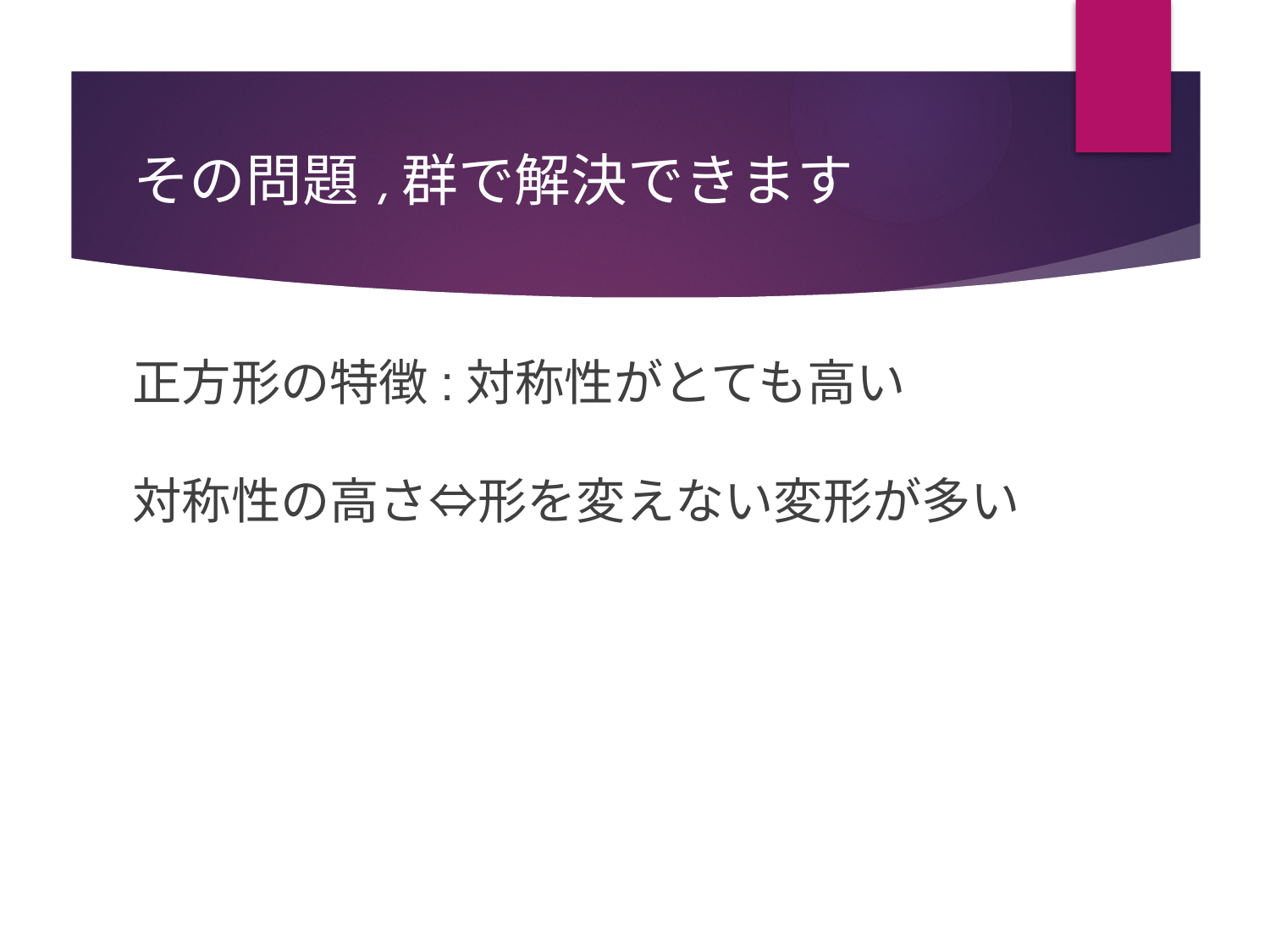

# その問題,群で解決できます

正方形の特徴:対称性がとても高い

対称性の高さ⇔形を変えない変形が多い